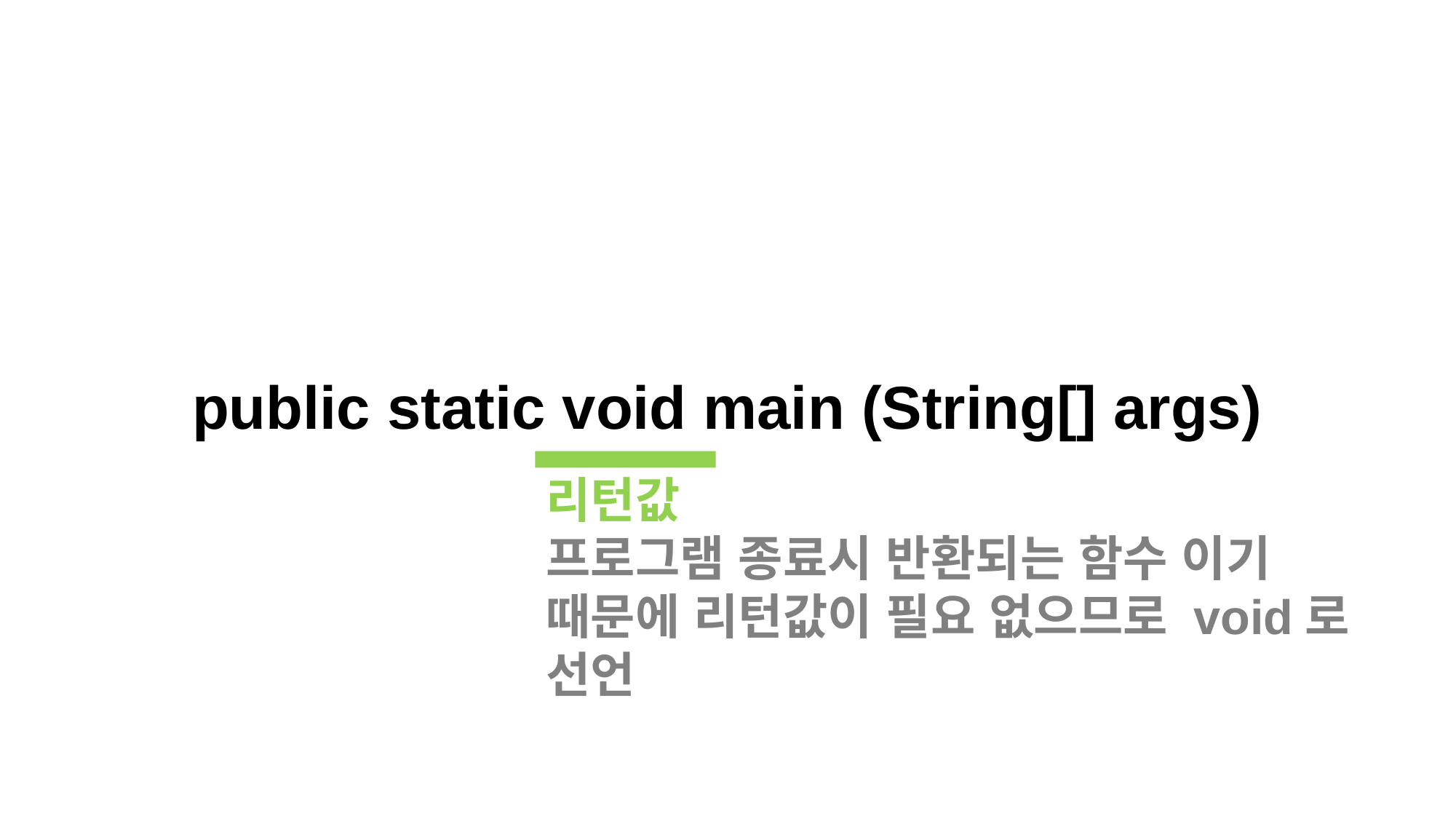

# public static void main (String[] args)

리턴값
프로그램 종료시 반환되는 함수 이기 때문에 리턴값이 필요 없으므로 void로 선언